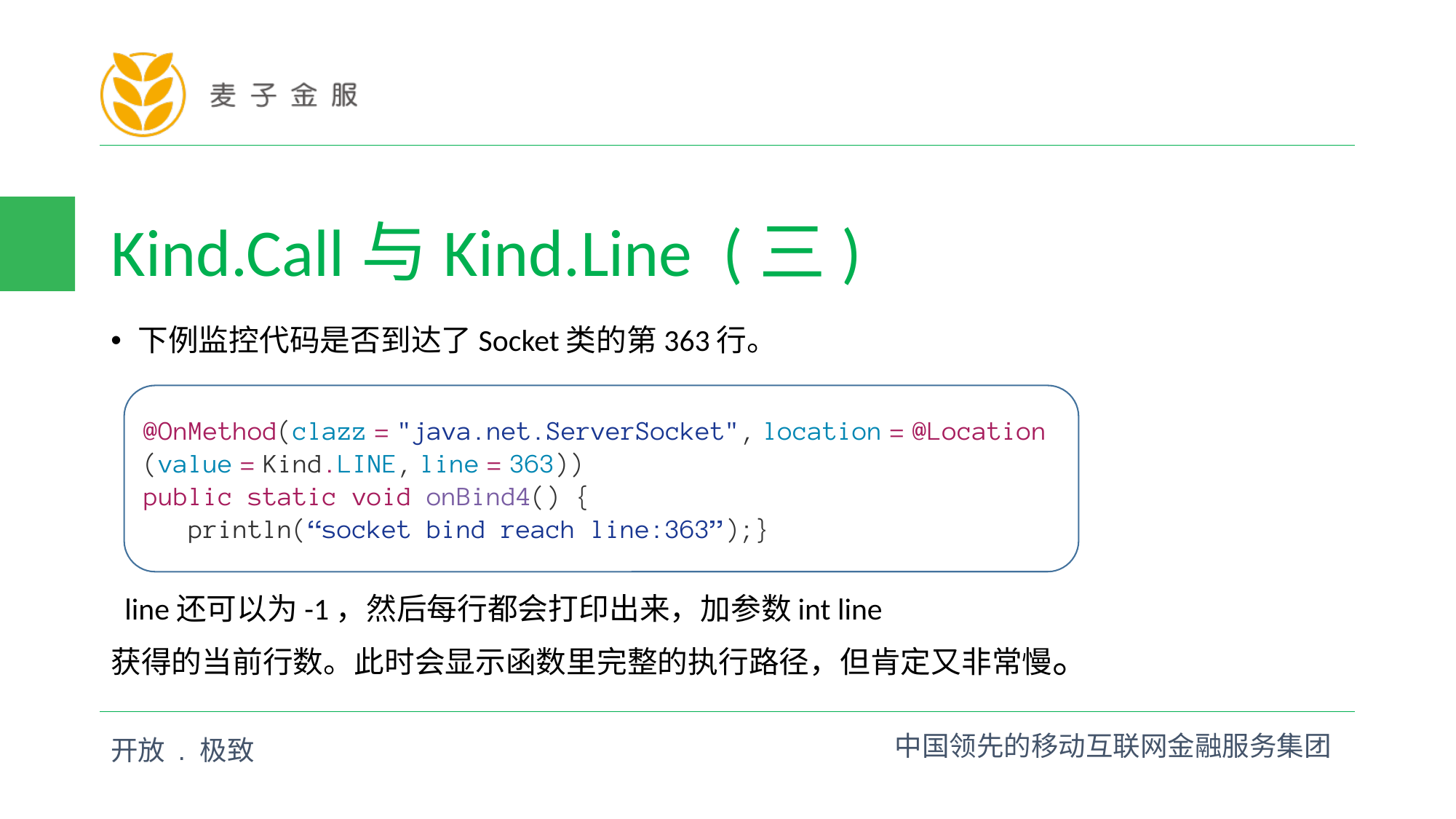

# Kind.Call与Kind.Line  (三)

下例监控代码是否到达了Socket类的第363行。

  line还可以为-1，然后每行都会打印出来，加参数int line
获得的当前行数。此时会显示函数里完整的执行路径，但肯定又非常慢。

@OnMethod(clazz = "java.net.ServerSocket", location = @Location(value = Kind.LINE, line = 363))
public static void onBind4() {
   println(“socket bind reach line:363”);}